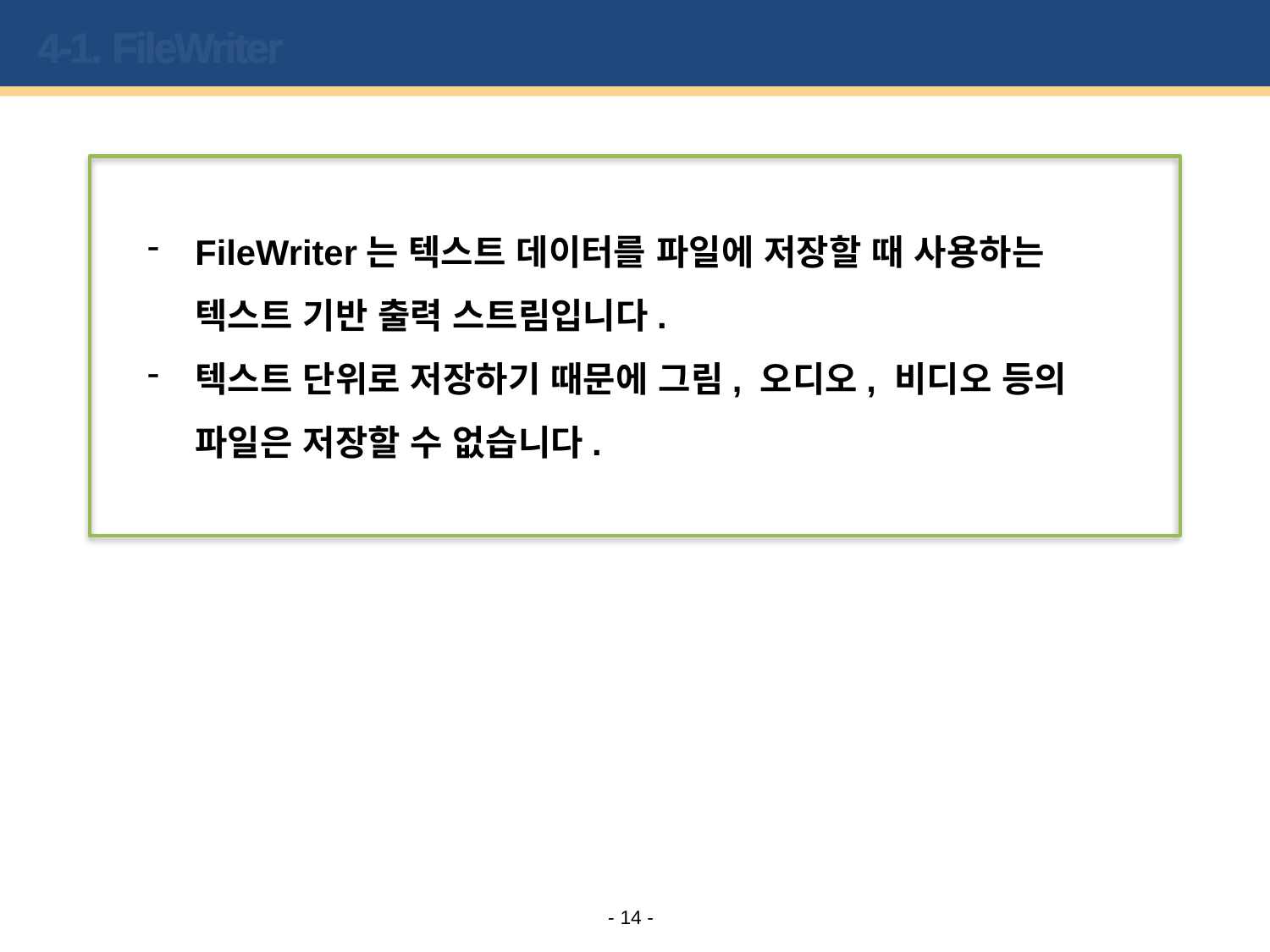

# 4-1. FileWriter

FileWriter는 텍스트 데이터를 파일에 저장할 때 사용하는 텍스트 기반 출력 스트림입니다.
텍스트 단위로 저장하기 때문에 그림, 오디오, 비디오 등의 파일은 저장할 수 없습니다.